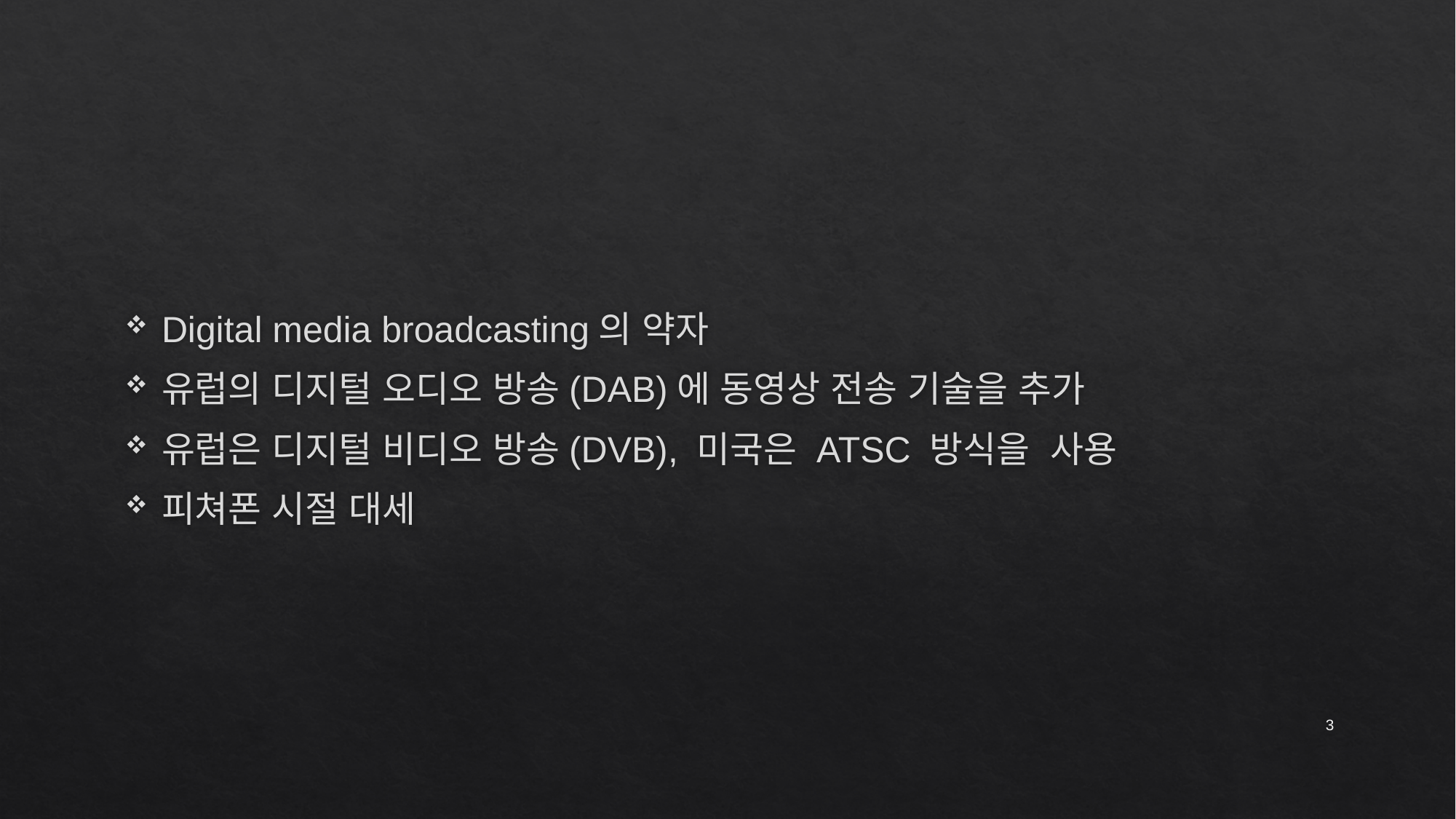

Digital media broadcasting의 약자
유럽의 디지털 오디오 방송(DAB)에 동영상 전송 기술을 추가
유럽은 디지털 비디오 방송(DVB), 미국은 ATSC 방식을  사용
피쳐폰 시절 대세
3